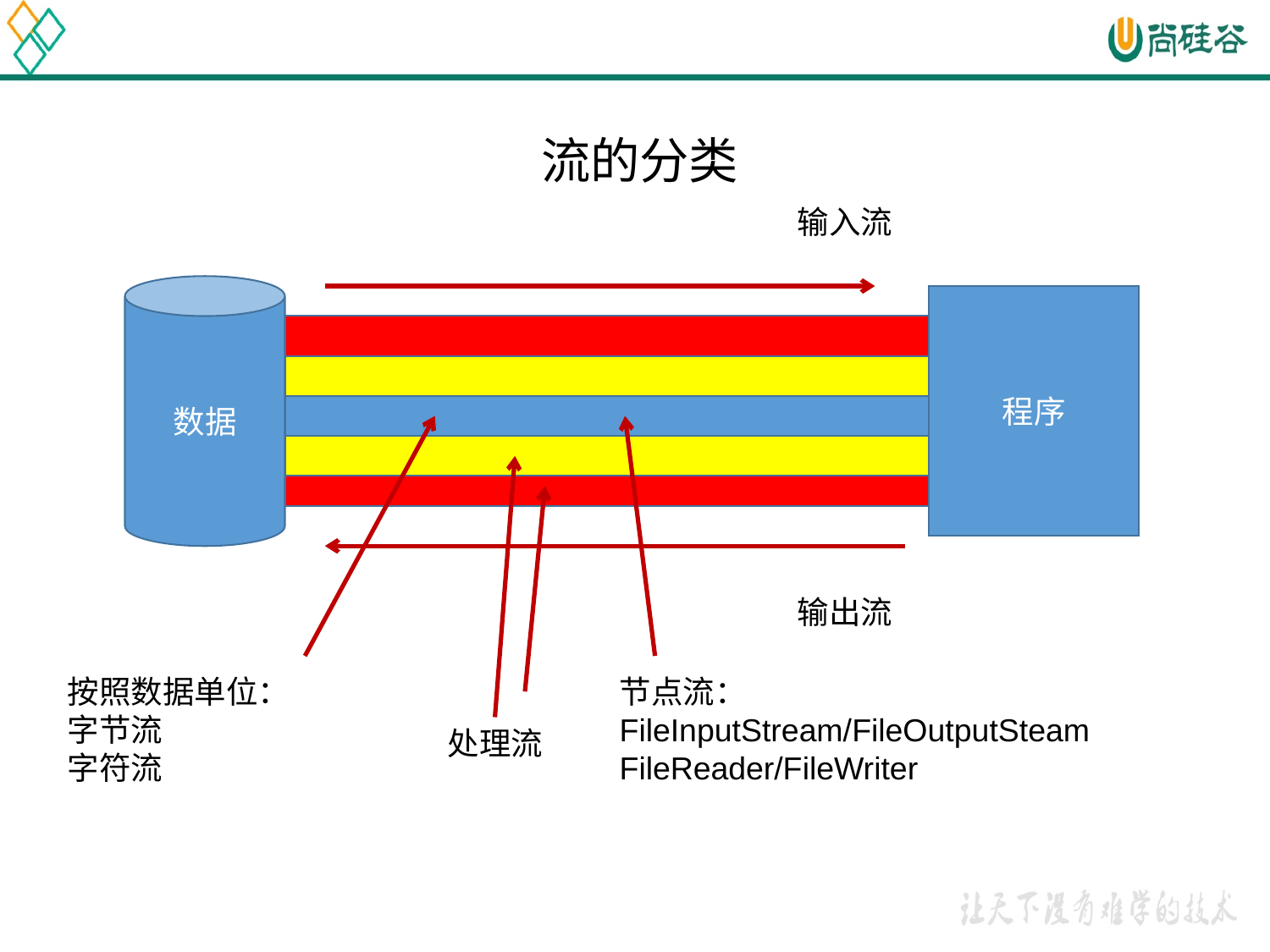

流的分类
输入流
数据
程序

输出流
按照数据单位：
字节流
字符流
节点流：
FileInputStream/FileOutputSteam
FileReader/FileWriter
处理流